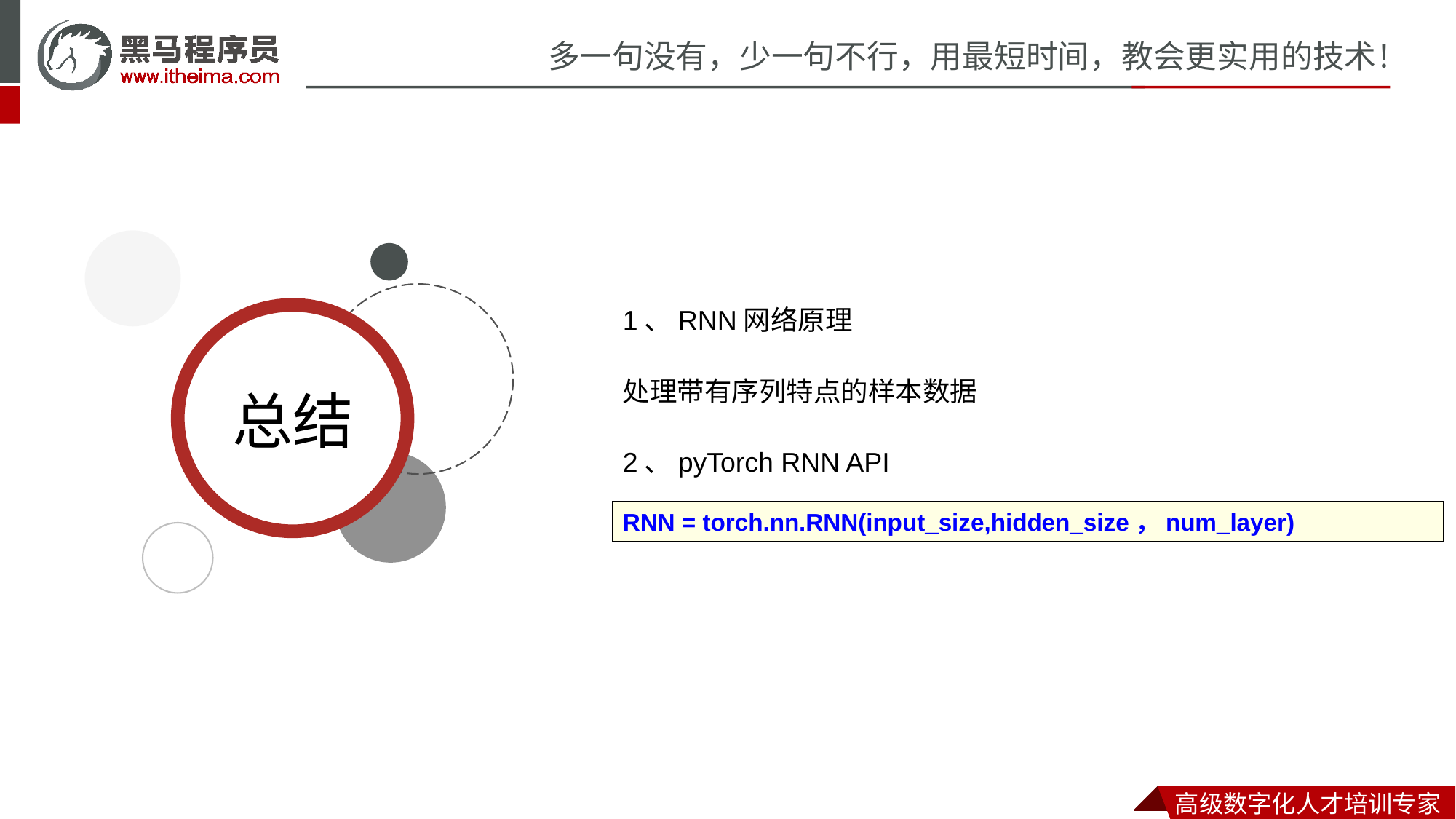

1、RNN网络原理
处理带有序列特点的样本数据
2、pyTorch RNN API

RNN = torch.nn.RNN(input_size,hidden_size，num_layer)